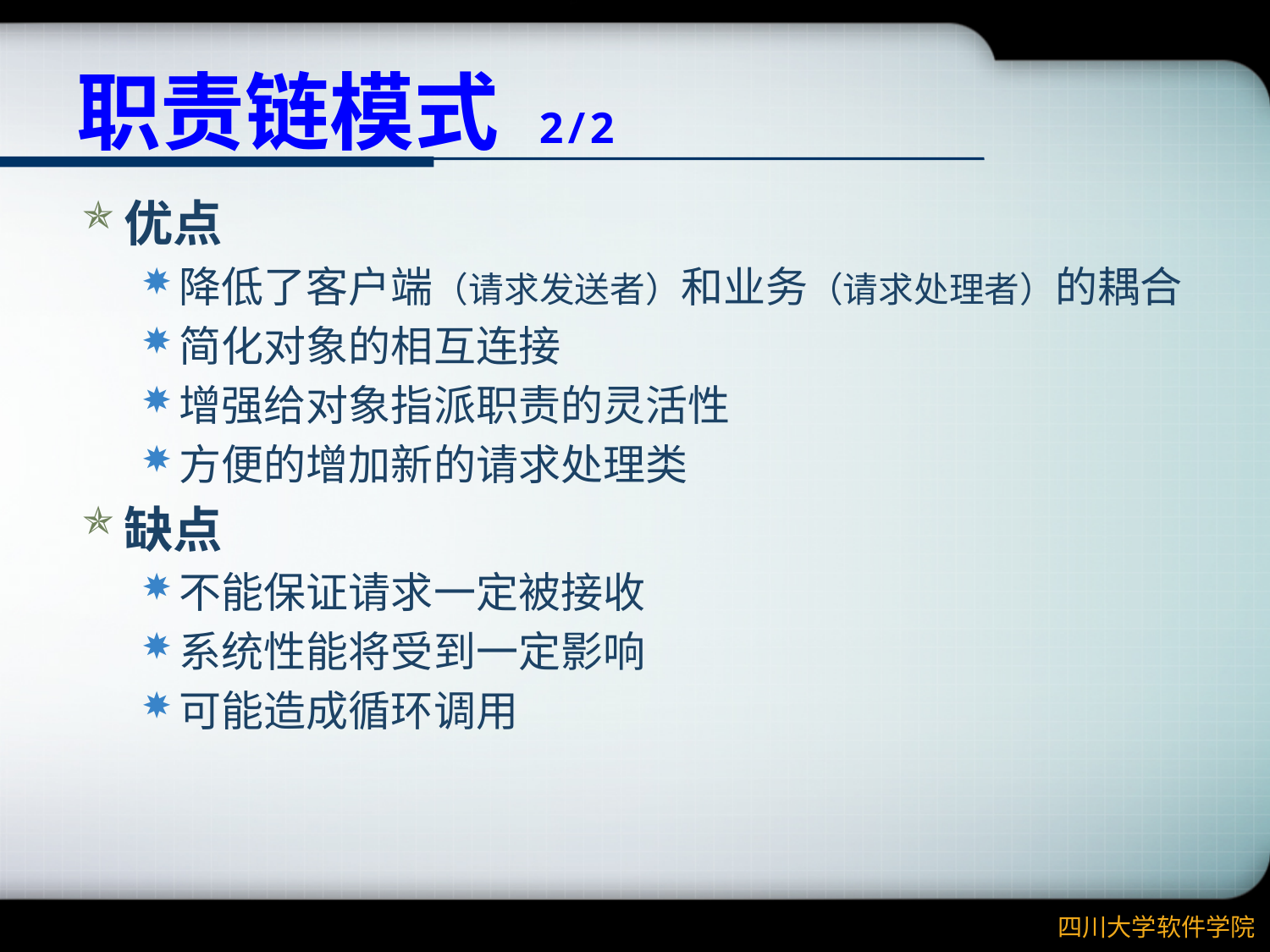

# 职责链模式 2/2
优点
降低了客户端（请求发送者）和业务（请求处理者）的耦合
简化对象的相互连接
增强给对象指派职责的灵活性
方便的增加新的请求处理类
缺点
不能保证请求一定被接收
系统性能将受到一定影响
可能造成循环调用